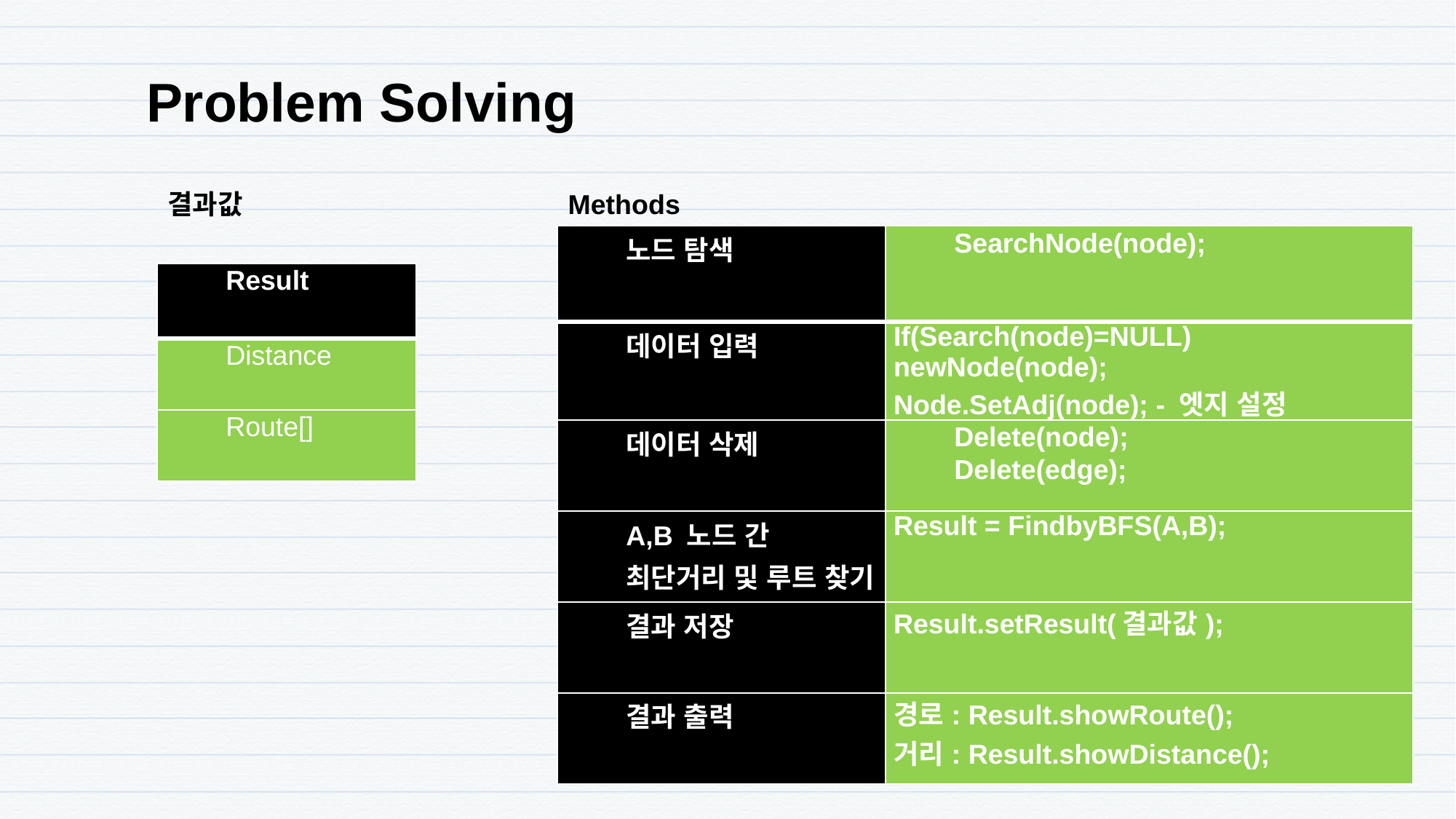

Problem Solving
결과값
Methods
| 노드 탐색 | SearchNode(node); |
| --- | --- |
| 데이터 입력 | If(Search(node)=NULL) newNode(node); Node.SetAdj(node); - 엣지 설정 |
| 데이터 삭제 | Delete(node); Delete(edge); |
| A,B 노드 간 최단거리 및 루트 찾기 | Result = FindbyBFS(A,B); |
| 결과 저장 | Result.setResult(결과값); |
| 결과 출력 | 경로: Result.showRoute(); 거리: Result.showDistance(); |
| Result |
| --- |
| Distance |
| Route[] |